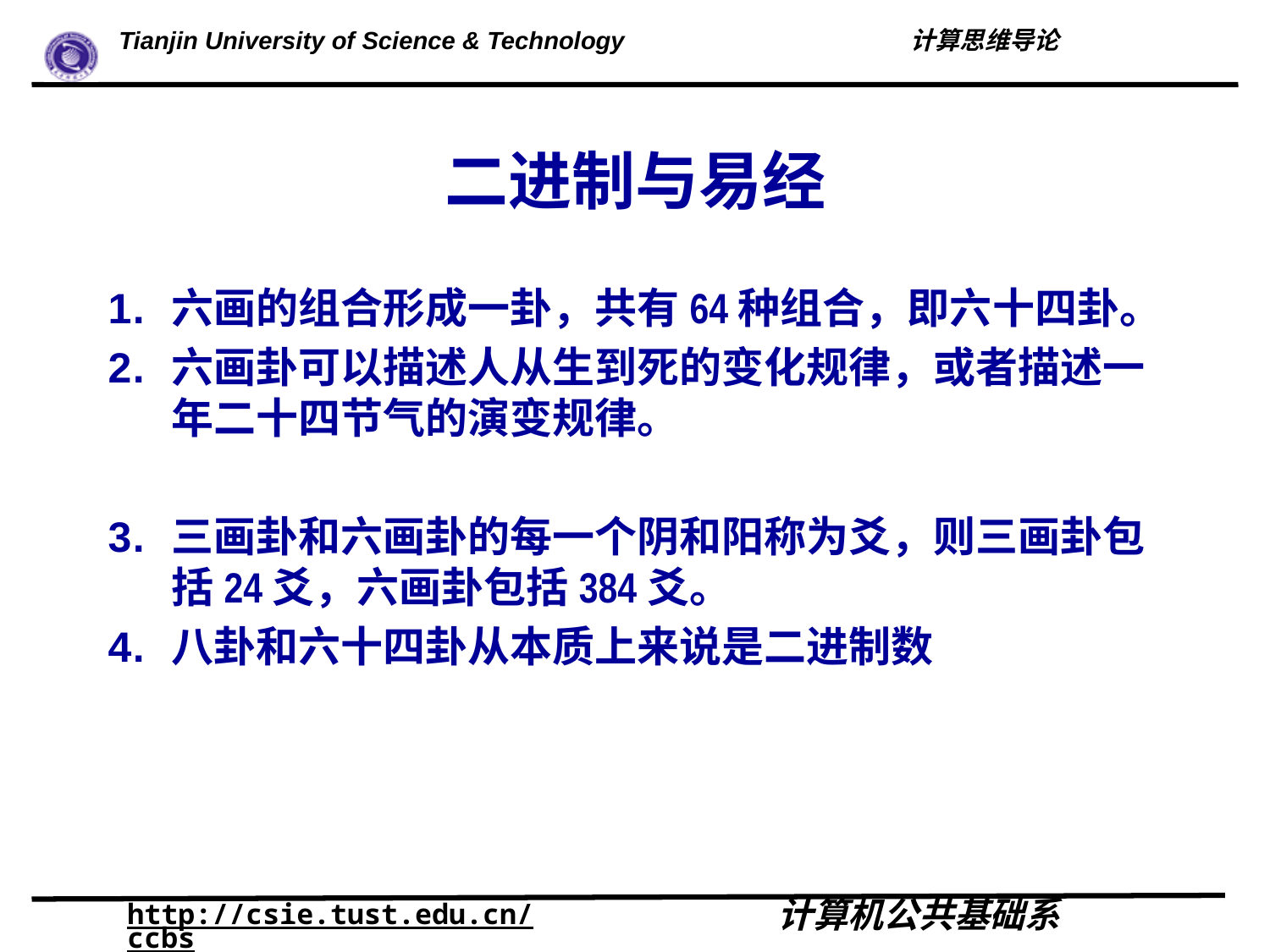

# 二进制与易经
六画的组合形成一卦，共有64种组合，即六十四卦。
六画卦可以描述人从生到死的变化规律，或者描述一年二十四节气的演变规律。

三画卦和六画卦的每一个阴和阳称为爻，则三画卦包括24爻，六画卦包括384爻。
八卦和六十四卦从本质上来说是二进制数